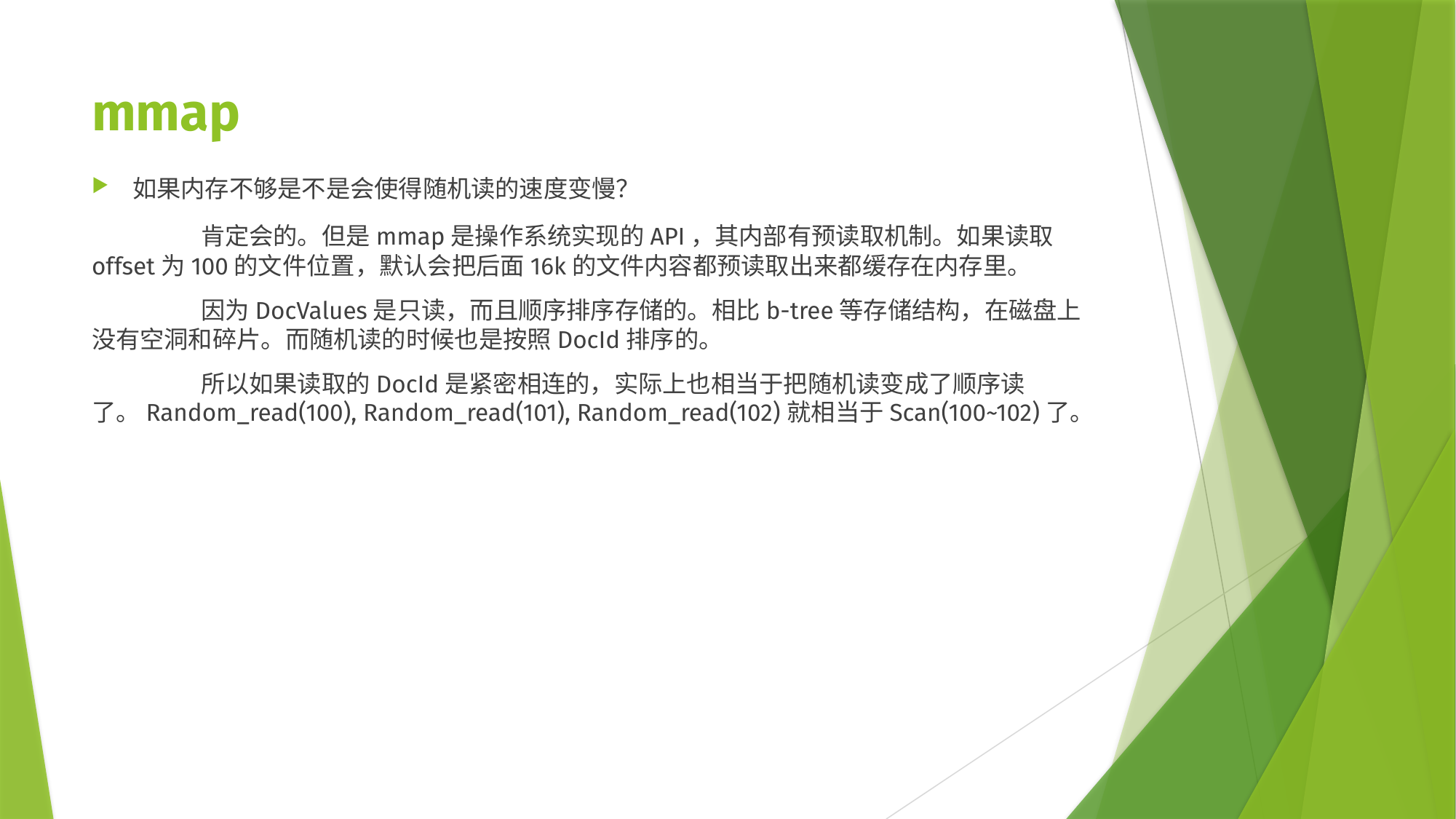

# mmap
如果内存不够是不是会使得随机读的速度变慢？
	肯定会的。但是mmap是操作系统实现的API，其内部有预读取机制。如果读取offset为100的文件位置，默认会把后面16k的文件内容都预读取出来都缓存在内存里。
	因为DocValues是只读，而且顺序排序存储的。相比b-tree等存储结构，在磁盘上没有空洞和碎片。而随机读的时候也是按照DocId排序的。
	所以如果读取的DocId是紧密相连的，实际上也相当于把随机读变成了顺序读了。Random_read(100), Random_read(101), Random_read(102)就相当于Scan(100~102)了。